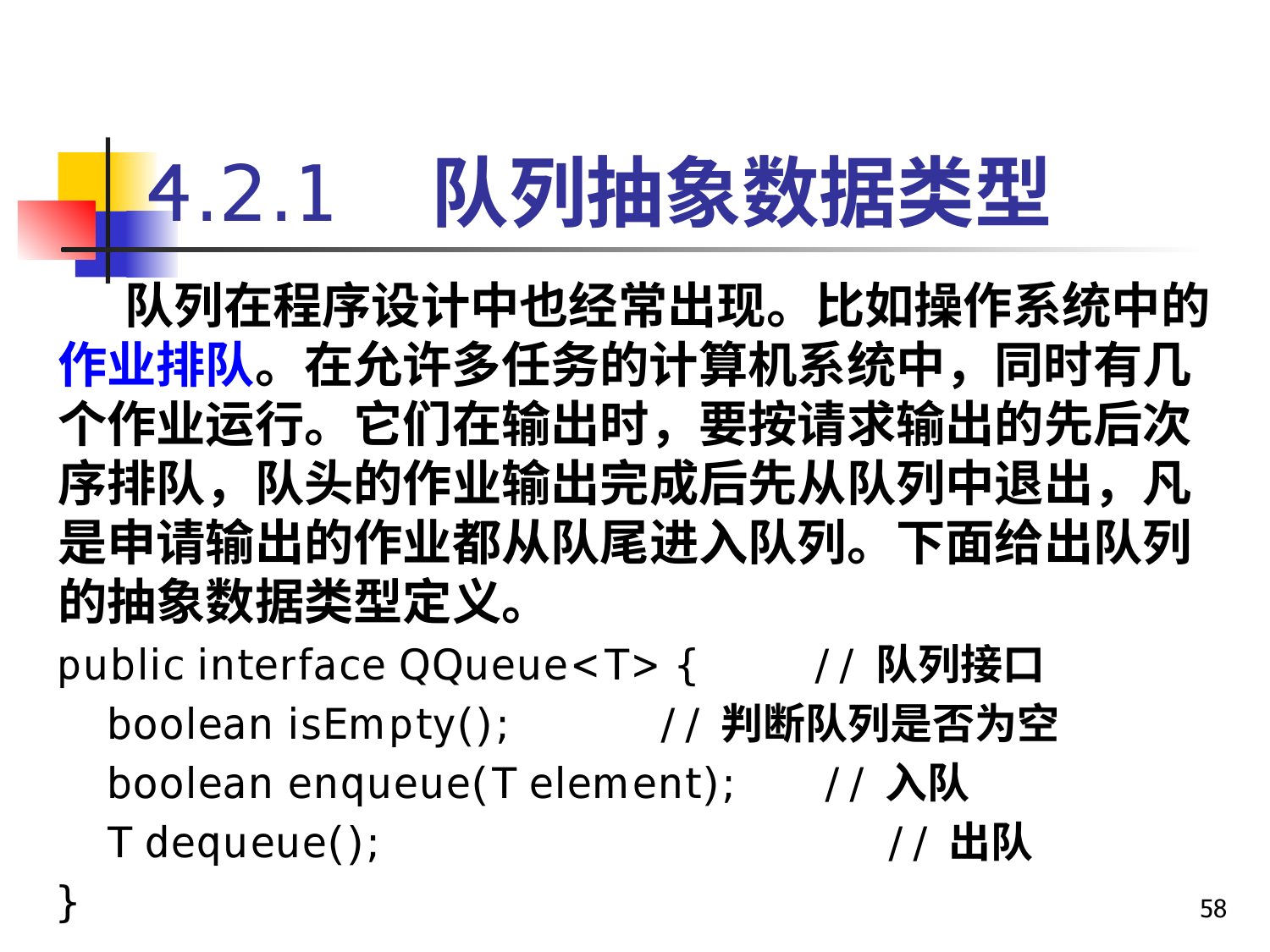

# 4.2.1   队列抽象数据类型
      队列在程序设计中也经常出现。比如操作系统中的作业排队。在允许多任务的计算机系统中，同时有几个作业运行。它们在输出时，要按请求输出的先后次序排队，队头的作业输出完成后先从队列中退出，凡是申请输出的作业都从队尾进入队列。下面给出队列的抽象数据类型定义。
public interface QQueue<T> {         //队列接口
    boolean isEmpty();            //判断队列是否为空
    boolean enqueue(T element);       //入队
    T dequeue();                      	         //出队
}
58